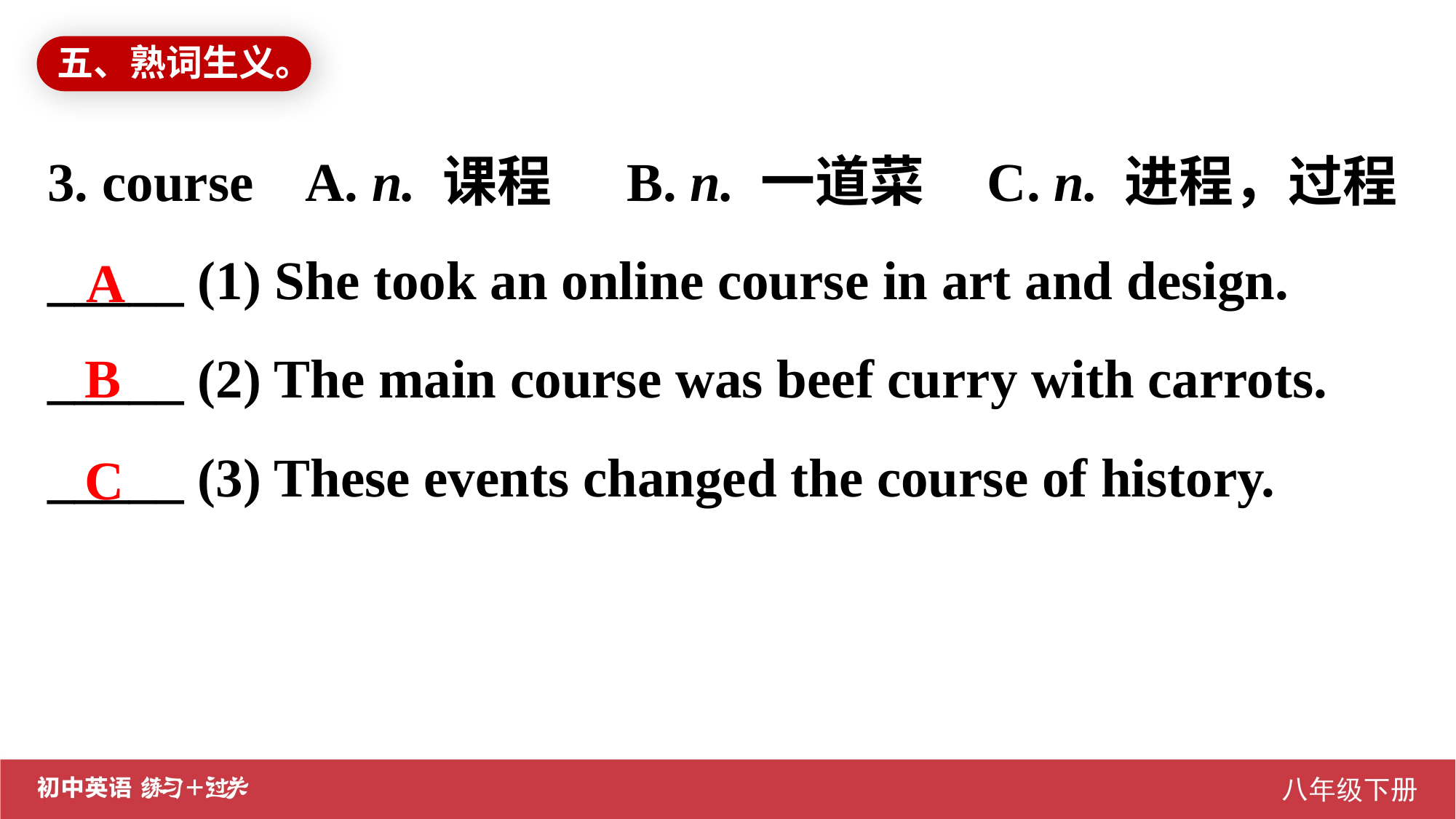

五、熟词生义。

3. course    A. n. 课程     B. n. 一道菜    C. n. 进程，过程
_____ (1) She took an online course in art and design.
_____ (2) The main course was beef curry with carrots.
_____ (3) These events changed the course of history.
A
 B
 C